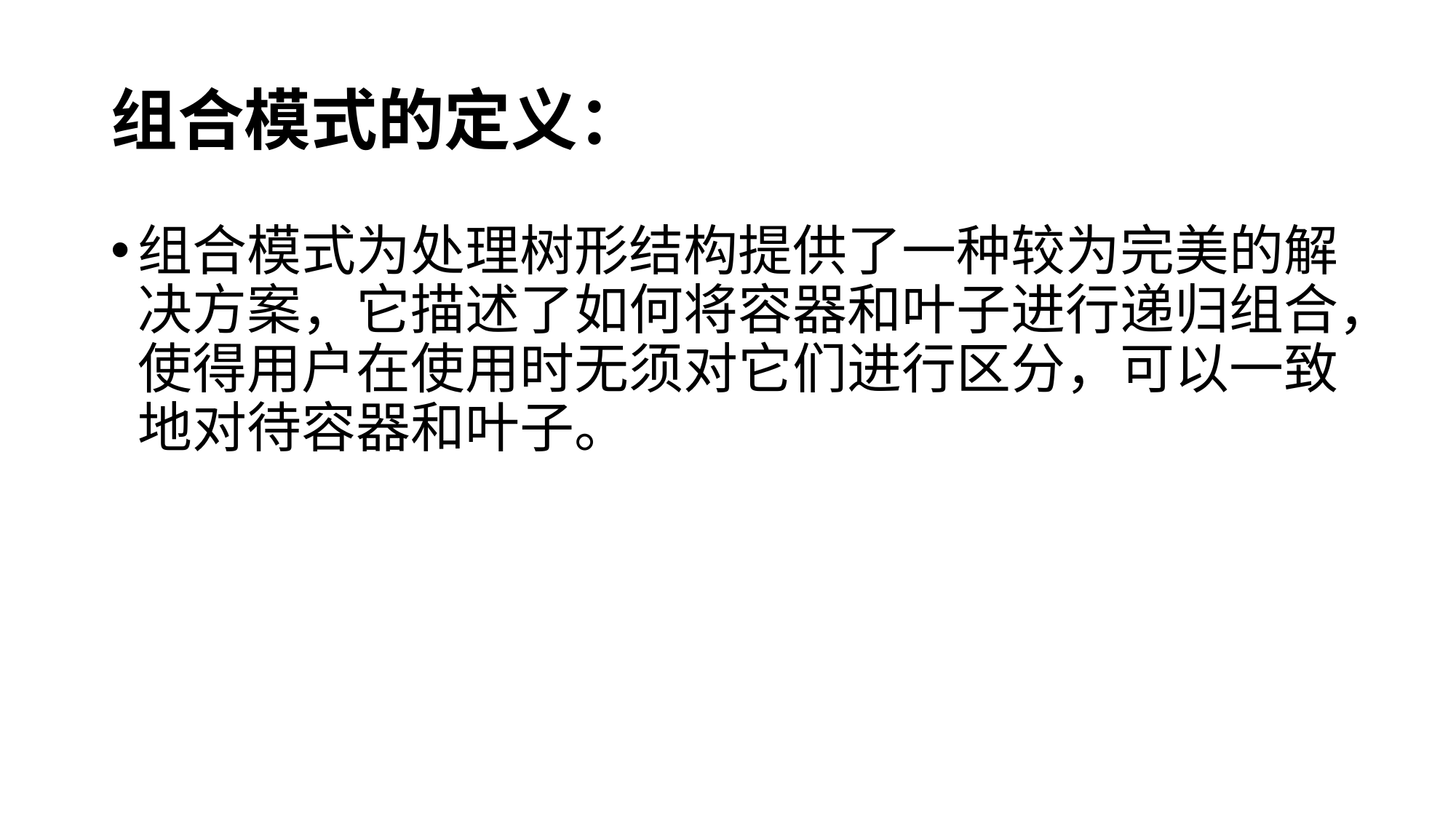

# 组合模式的定义：
组合模式为处理树形结构提供了一种较为完美的解决方案，它描述了如何将容器和叶子进行递归组合，使得用户在使用时无须对它们进行区分，可以一致地对待容器和叶子。